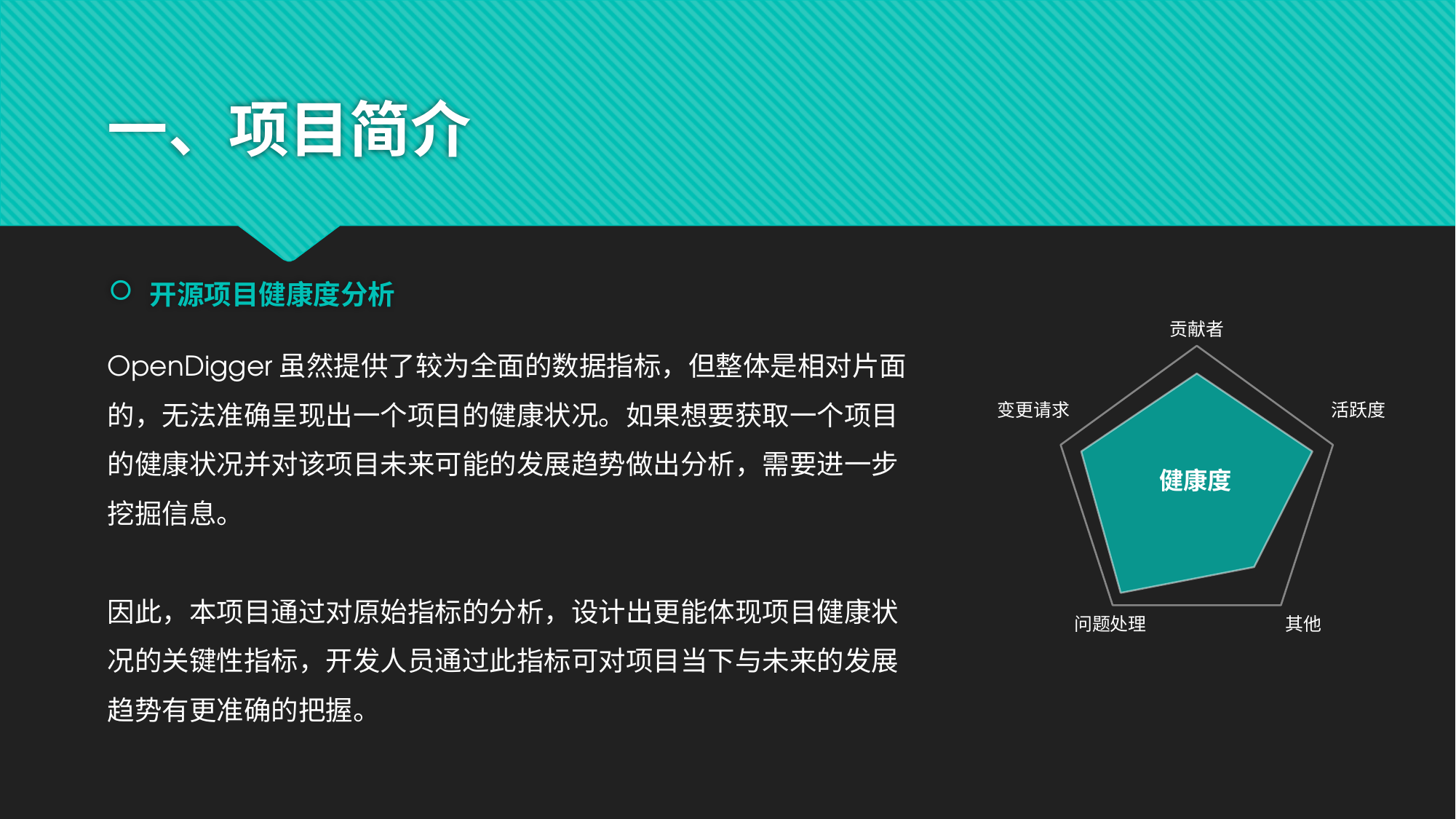

# 一、项目简介
开源项目健康度分析
贡献者
OpenDigger虽然提供了较为全面的数据指标，但整体是相对片面的，无法准确呈现出一个项目的健康状况。如果想要获取一个项目的健康状况并对该项目未来可能的发展趋势做出分析，需要进一步挖掘信息。

因此，本项目通过对原始指标的分析，设计出更能体现项目健康状况的关键性指标，开发人员通过此指标可对项目当下与未来的发展趋势有更准确的把握。

变更请求
活跃度
健康度
问题处理
其他